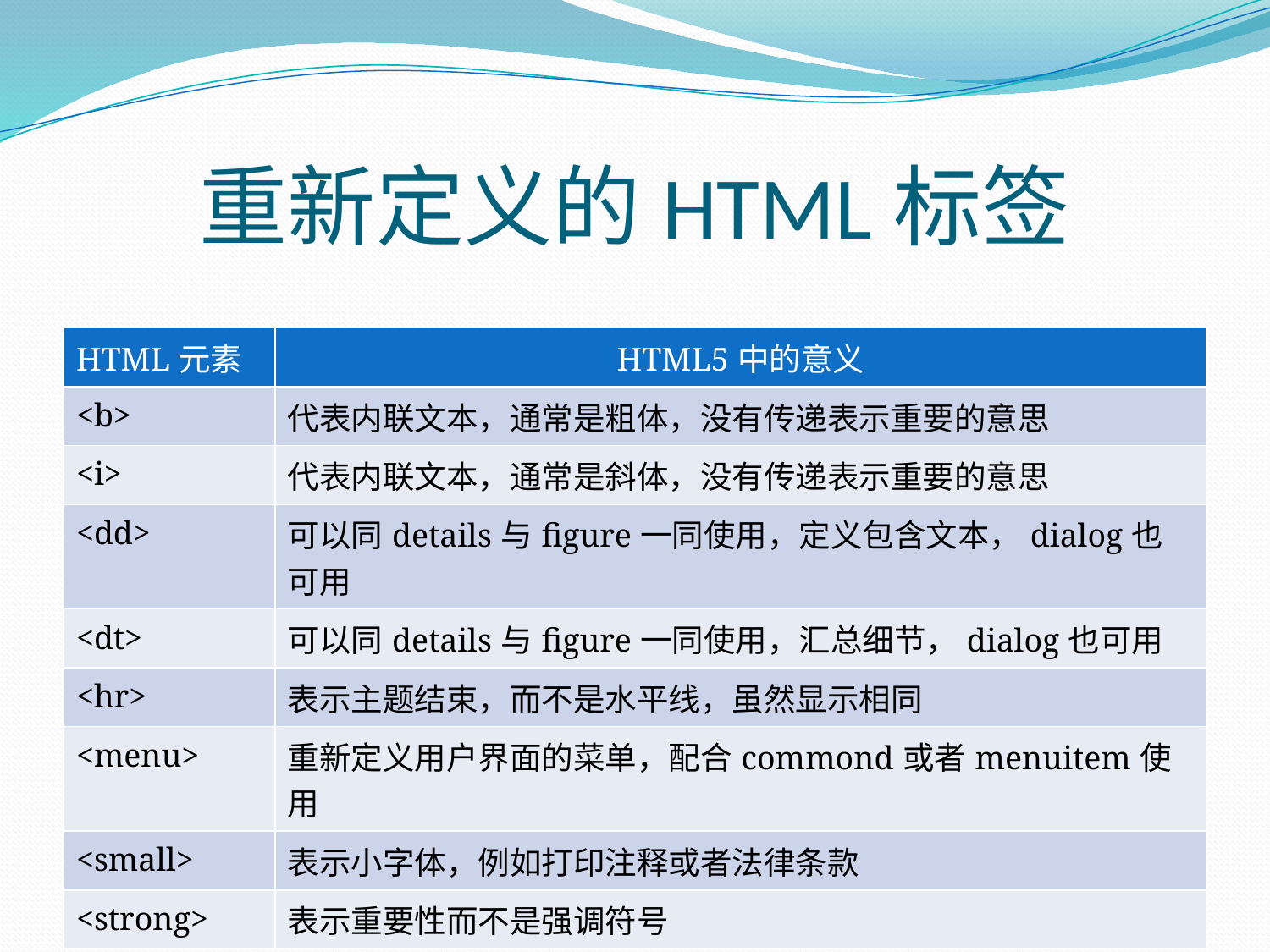

# 重新定义的HTML标签
| HTML元素 | HTML5中的意义 |
| --- | --- |
| <b> | 代表内联文本，通常是粗体，没有传递表示重要的意思 |
| <i> | 代表内联文本，通常是斜体，没有传递表示重要的意思 |
| <dd> | 可以同details与figure一同使用，定义包含文本，dialog也可用 |
| <dt> | 可以同details与figure一同使用，汇总细节，dialog也可用 |
| <hr> | 表示主题结束，而不是水平线，虽然显示相同 |
| <menu> | 重新定义用户界面的菜单，配合commond或者menuitem使用 |
| <small> | 表示小字体，例如打印注释或者法律条款 |
| <strong> | 表示重要性而不是强调符号 |